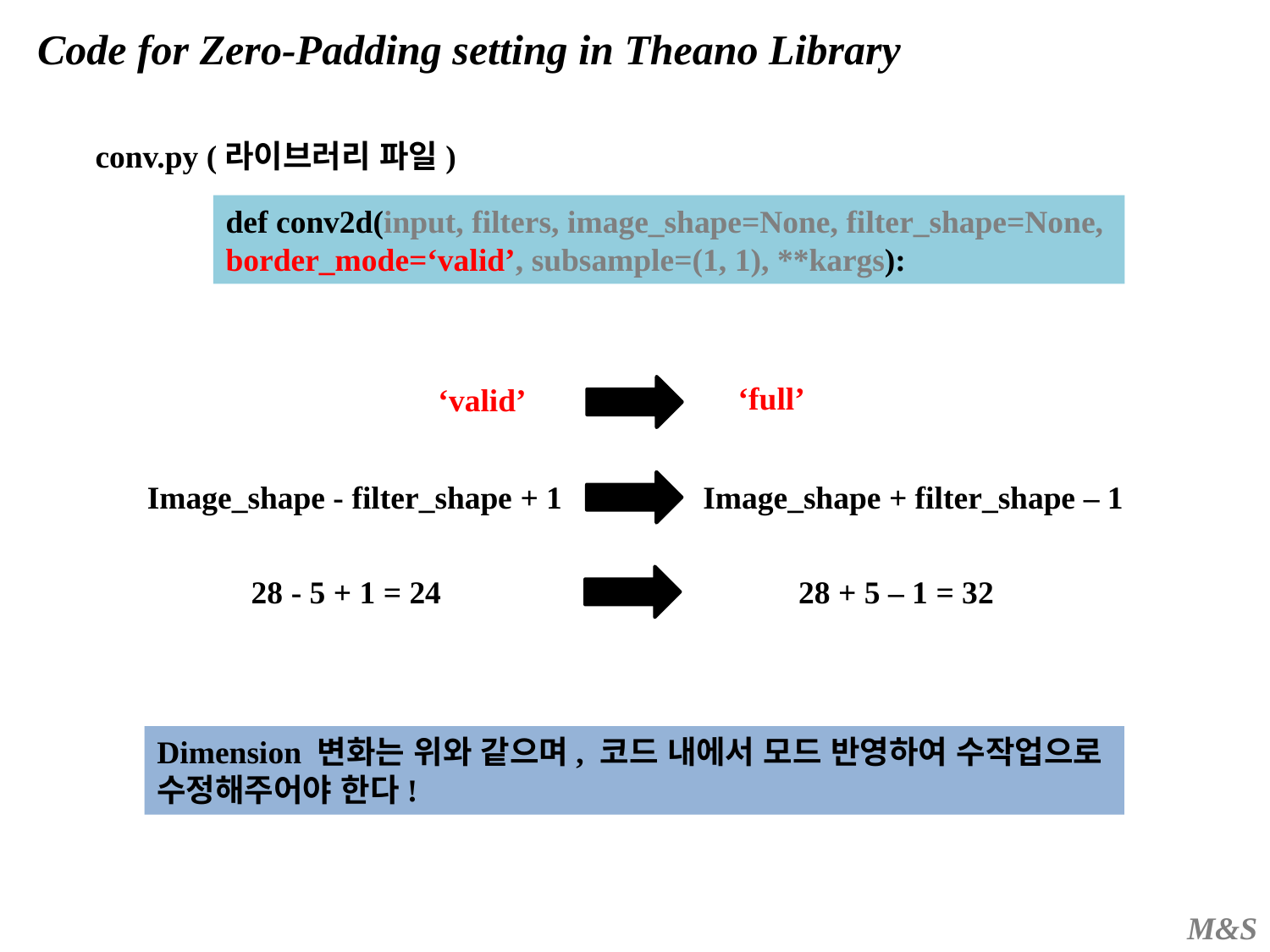

Code for Zero-Padding setting in Theano Library
conv.py (라이브러리 파일)
def conv2d(input, filters, image_shape=None, filter_shape=None,
border_mode=‘valid’, subsample=(1, 1), **kargs):
‘full’
‘valid’

Image_shape - filter_shape + 1
Image_shape + filter_shape – 1

28 - 5 + 1 = 24
28 + 5 – 1 = 32

Dimension 변화는 위와 같으며, 코드 내에서 모드 반영하여 수작업으로
수정해주어야 한다!